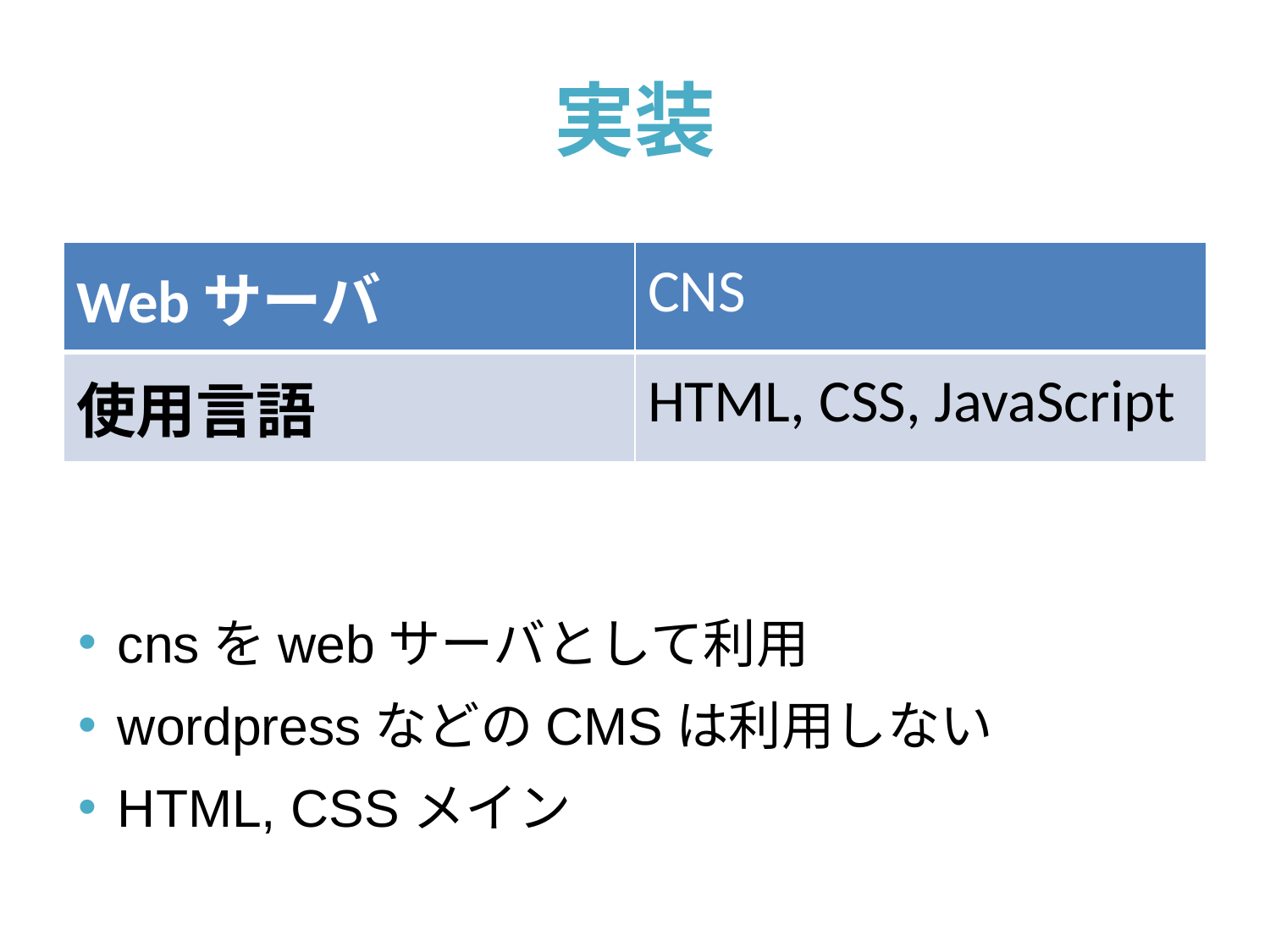

# 実装
| Webサーバ | CNS |
| --- | --- |
| 使用言語 | HTML, CSS, JavaScript |

cnsをwebサーバとして利用
wordpressなどのCMSは利用しない
HTML, CSSメイン